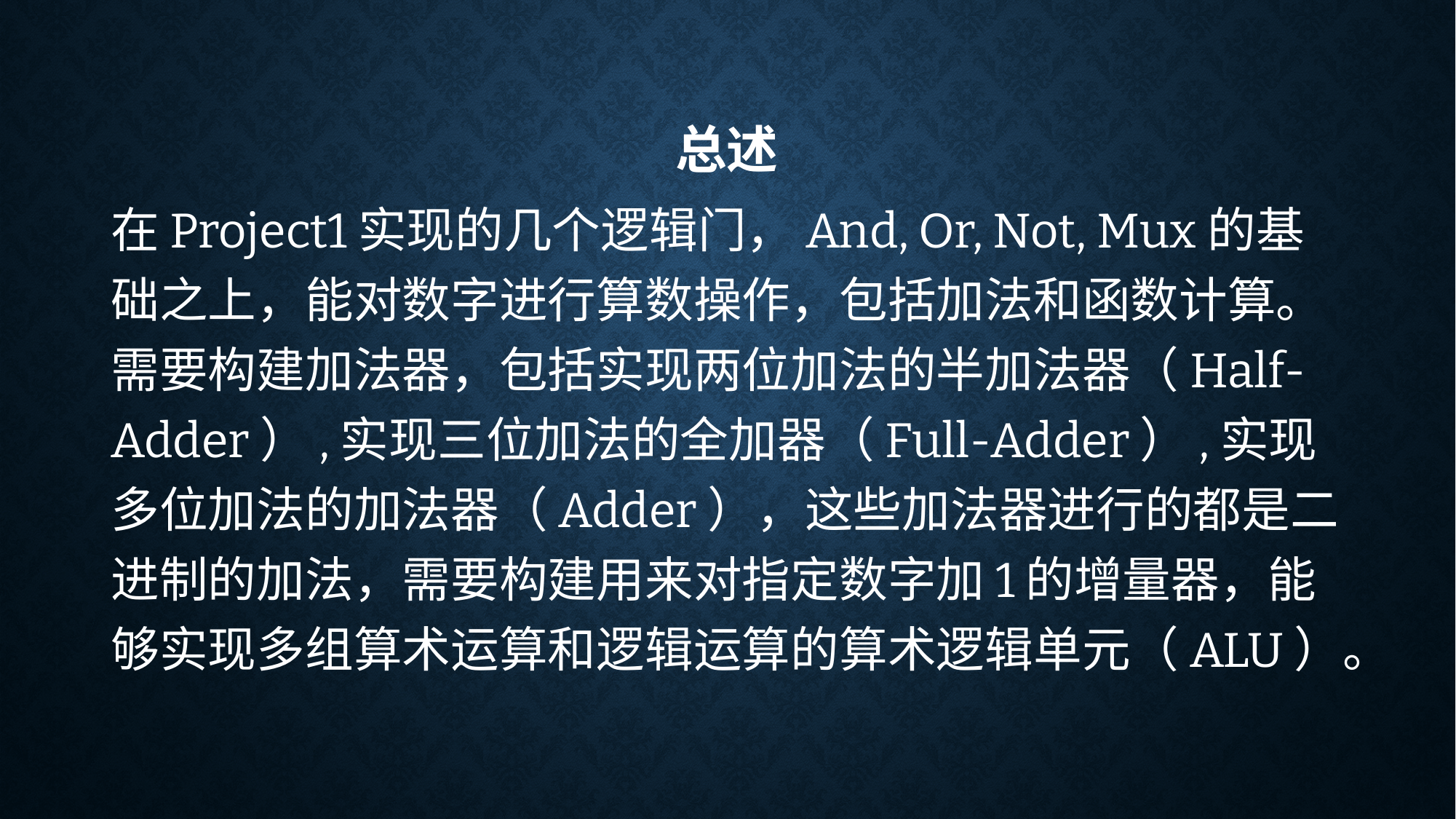

# 总述
在Project1实现的几个逻辑门，And, Or, Not, Mux的基础之上，能对数字进行算数操作，包括加法和函数计算。需要构建加法器，包括实现两位加法的半加法器（Half-Adder）,实现三位加法的全加器（Full-Adder）,实现多位加法的加法器（Adder），这些加法器进行的都是二进制的加法，需要构建用来对指定数字加1的增量器，能够实现多组算术运算和逻辑运算的算术逻辑单元（ALU）。